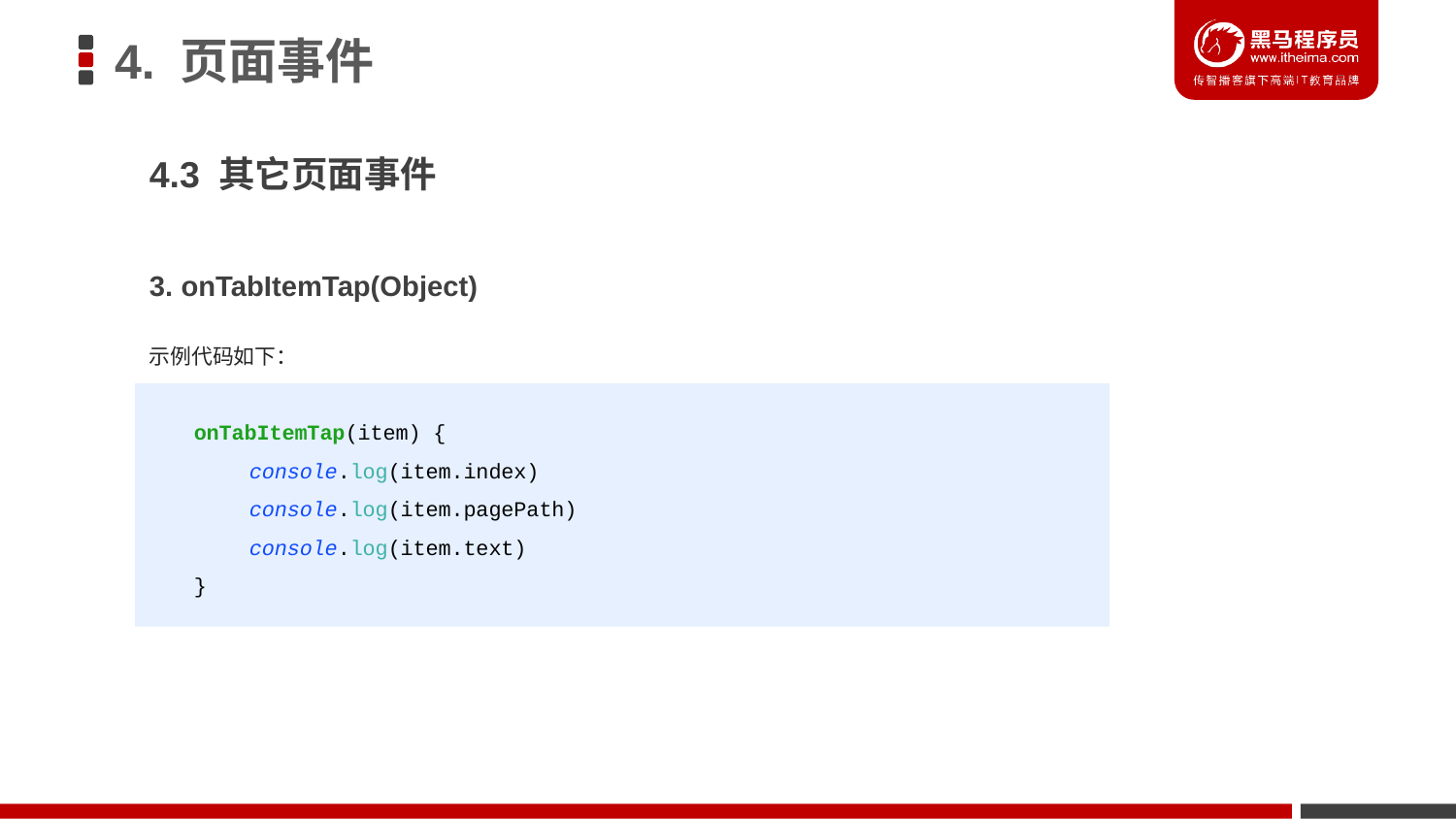

# 4. 页面事件
4.3 其它页面事件
3. onTabItemTap(Object)
示例代码如下：

onTabItemTap(item) {
console.log(item.index)
console.log(item.pagePath)
console.log(item.text)
}